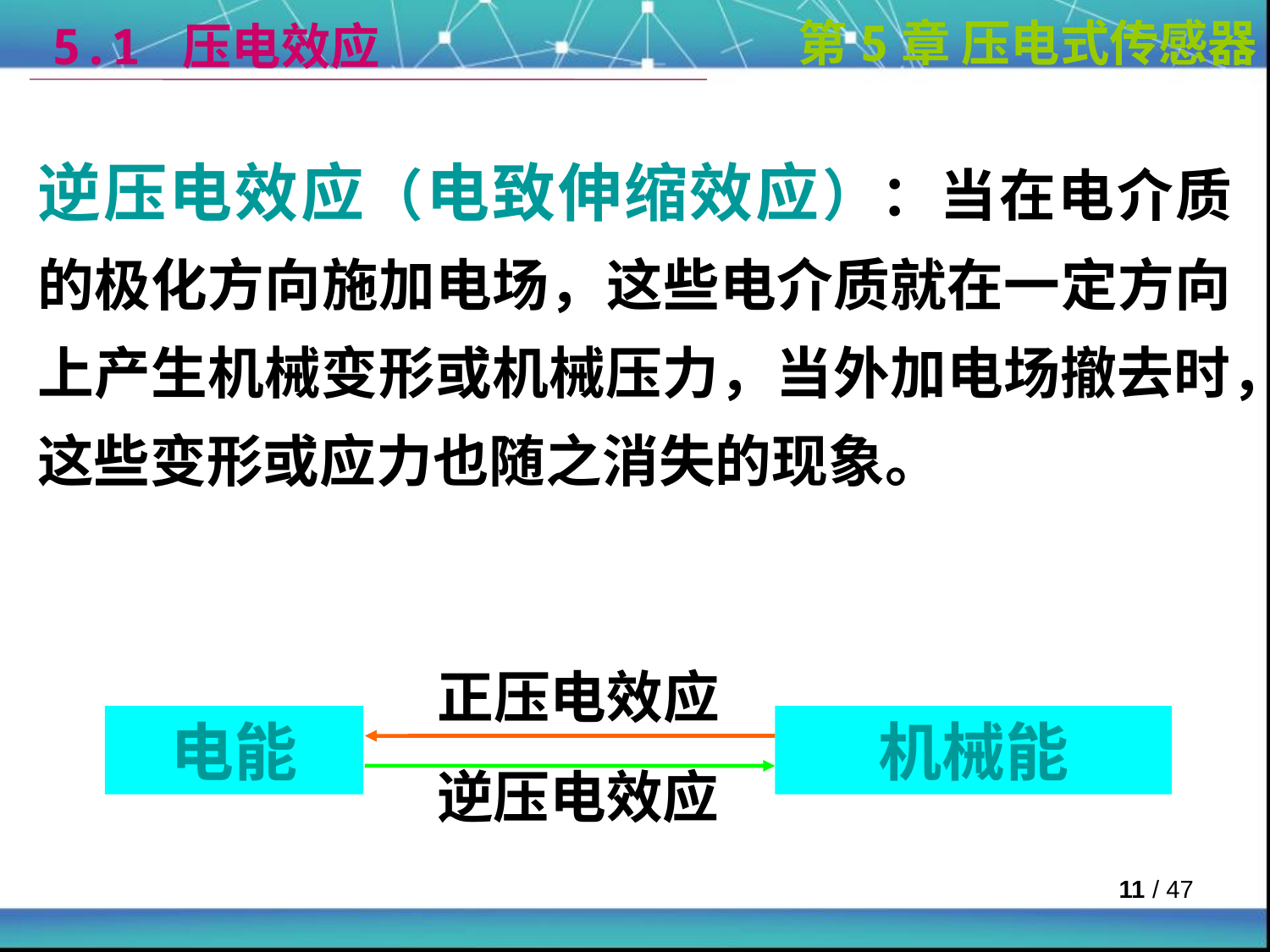

5.1 压电效应
第5章 压电式传感器

逆压电效应（电致伸缩效应）：当在电介质的极化方向施加电场，这些电介质就在一定方向上产生机械变形或机械压力，当外加电场撤去时，这些变形或应力也随之消失的现象。
正压电效应
电能
机械能

逆压电效应

11 / 47